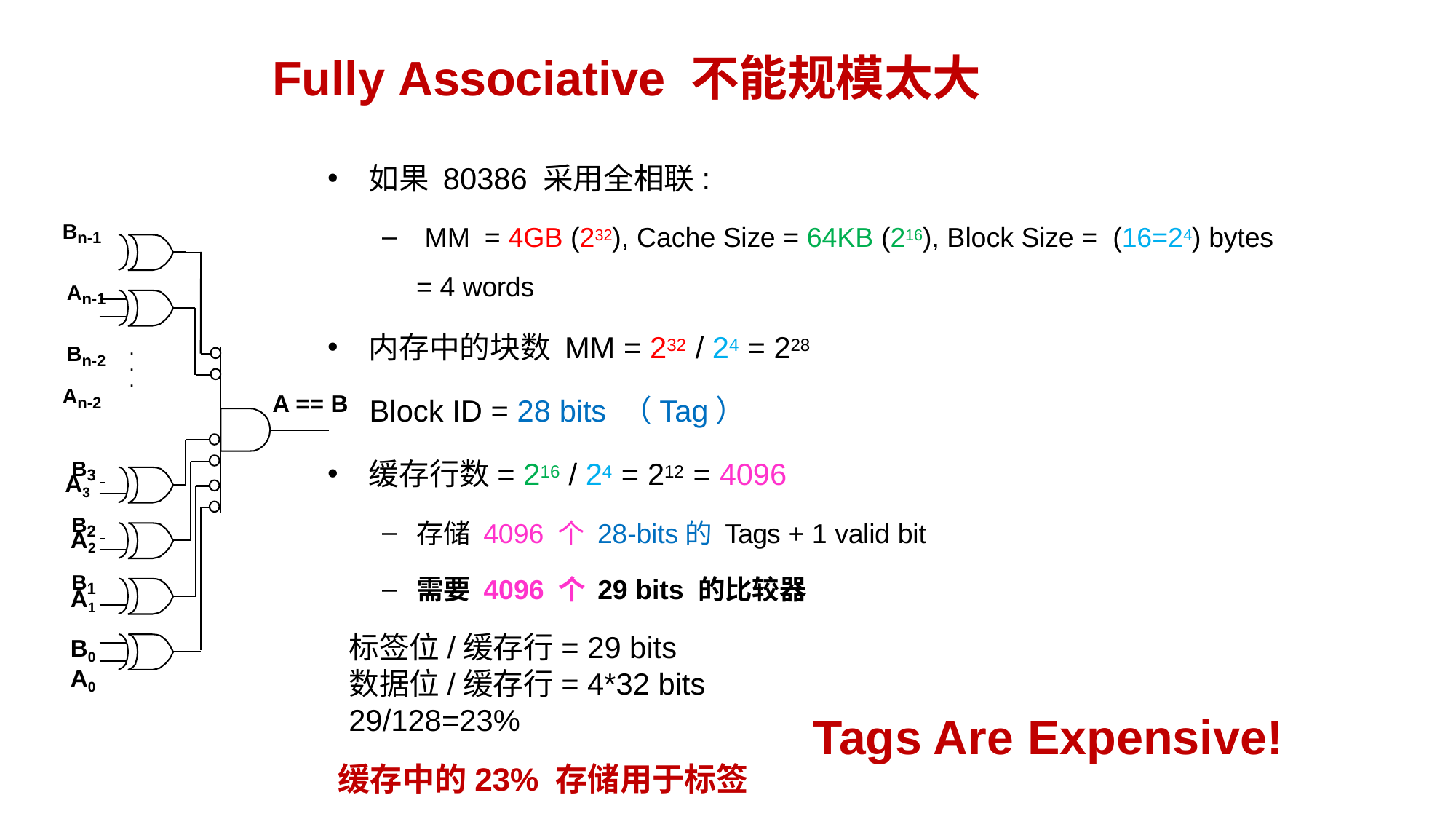

# Fully Associative 不能规模太大
如果 80386 采用全相联:
 MM = 4GB (232), Cache Size = 64KB (216), Block Size =  (16=24) bytes = 4 words
内存中的块数 MM = 232 / 24 = 228
     Block ID = 28 bits （Tag）
缓存行数= 216 / 24 = 212 = 4096
存储 4096 个 28-bits的 Tags + 1 valid bit
需要 4096 个 29 bits 的比较器
Bn-1 	 An-1 	 Bn-2  An-2

.
.
.

A == B

B3

A3

B2

A2

B1

A1  B0
A0

标签位/缓存行= 29 bits
数据位/缓存行= 4*32 bits
29/128=23%

Tags Are Expensive!
缓存中的23% 存储用于标签